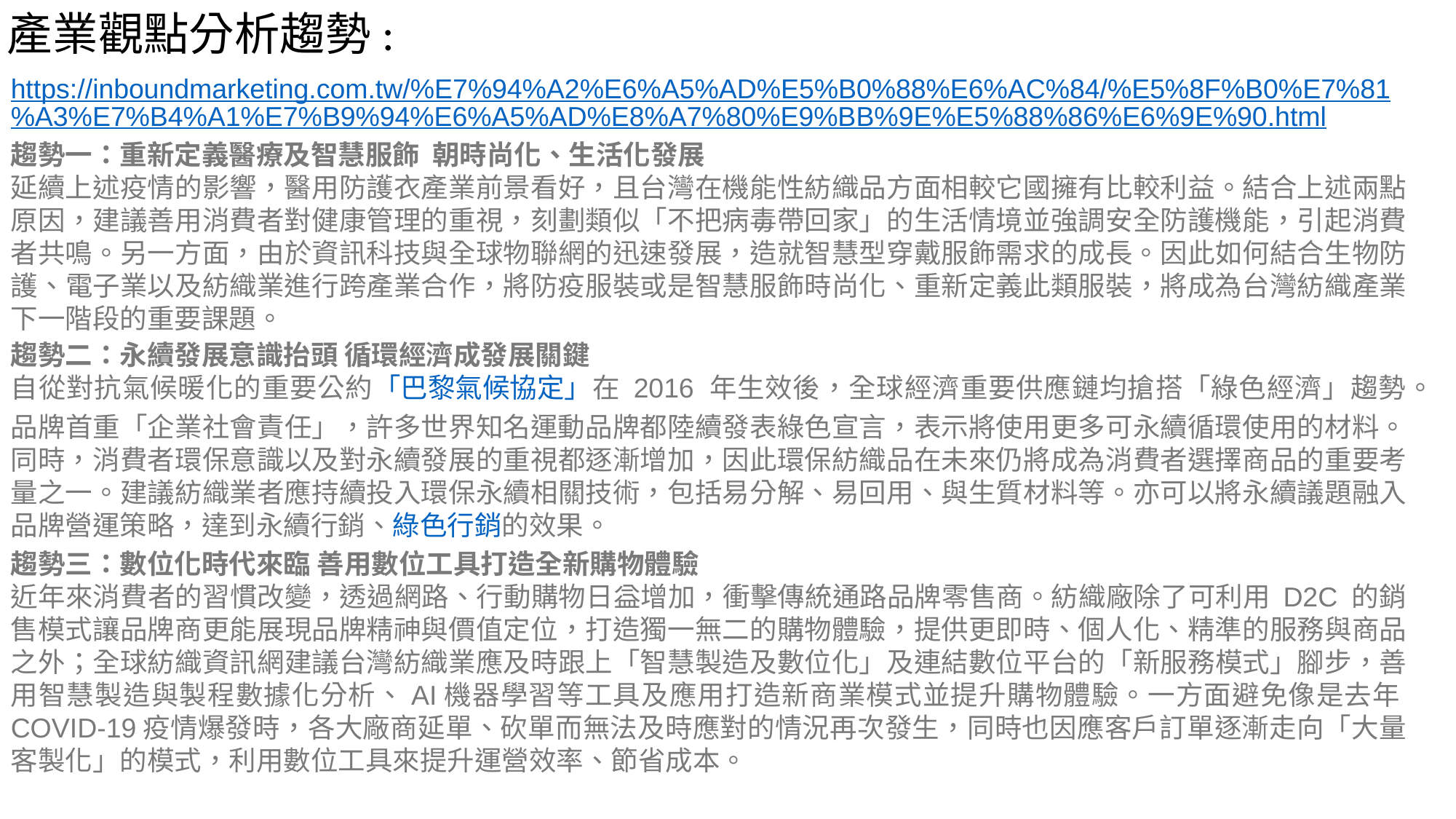

產業觀點分析趨勢:
https://inboundmarketing.com.tw/%E7%94%A2%E6%A5%AD%E5%B0%88%E6%AC%84/%E5%8F%B0%E7%81%A3%E7%B4%A1%E7%B9%94%E6%A5%AD%E8%A7%80%E9%BB%9E%E5%88%86%E6%9E%90.html
趨勢一：重新定義醫療及智慧服飾  朝時尚化、生活化發展
延續上述疫情的影響，醫用防護衣產業前景看好，且台灣在機能性紡織品方面相較它國擁有比較利益。結合上述兩點原因，建議善用消費者對健康管理的重視，刻劃類似「不把病毒帶回家」的生活情境並強調安全防護機能，引起消費者共鳴。另一方面，由於資訊科技與全球物聯網的迅速發展，造就智慧型穿戴服飾需求的成長。因此如何結合生物防護、電子業以及紡織業進行跨產業合作，將防疫服裝或是智慧服飾時尚化、重新定義此類服裝，將成為台灣紡織產業下一階段的重要課題。
趨勢二：永續發展意識抬頭 循環經濟成發展關鍵
自從對抗氣候暖化的重要公約「巴黎氣候協定」在 2016 年生效後，全球經濟重要供應鏈均搶搭「綠色經濟」趨勢。品牌首重「企業社會責任」，許多世界知名運動品牌都陸續發表綠色宣言，表示將使用更多可永續循環使用的材料。同時，消費者環保意識以及對永續發展的重視都逐漸增加，因此環保紡織品在未來仍將成為消費者選擇商品的重要考量之一。建議紡織業者應持續投入環保永續相關技術，包括易分解、易回用、與生質材料等。亦可以將永續議題融入品牌營運策略，達到永續行銷、綠色行銷的效果。
趨勢三：數位化時代來臨 善用數位工具打造全新購物體驗
近年來消費者的習慣改變，透過網路、行動購物日益增加，衝擊傳統通路品牌零售商。紡織廠除了可利用 D2C 的銷售模式讓品牌商更能展現品牌精神與價值定位，打造獨一無二的購物體驗，提供更即時、個人化、精準的服務與商品之外；全球紡織資訊網建議台灣紡織業應及時跟上「智慧製造及數位化」及連結數位平台的「新服務模式」腳步，善用智慧製造與製程數據化分析、AI機器學習等工具及應用打造新商業模式並提升購物體驗。一方面避免像是去年COVID-19疫情爆發時，各大廠商延單、砍單而無法及時應對的情況再次發生，同時也因應客戶訂單逐漸走向「大量客製化」的模式，利用數位工具來提升運營效率、節省成本。